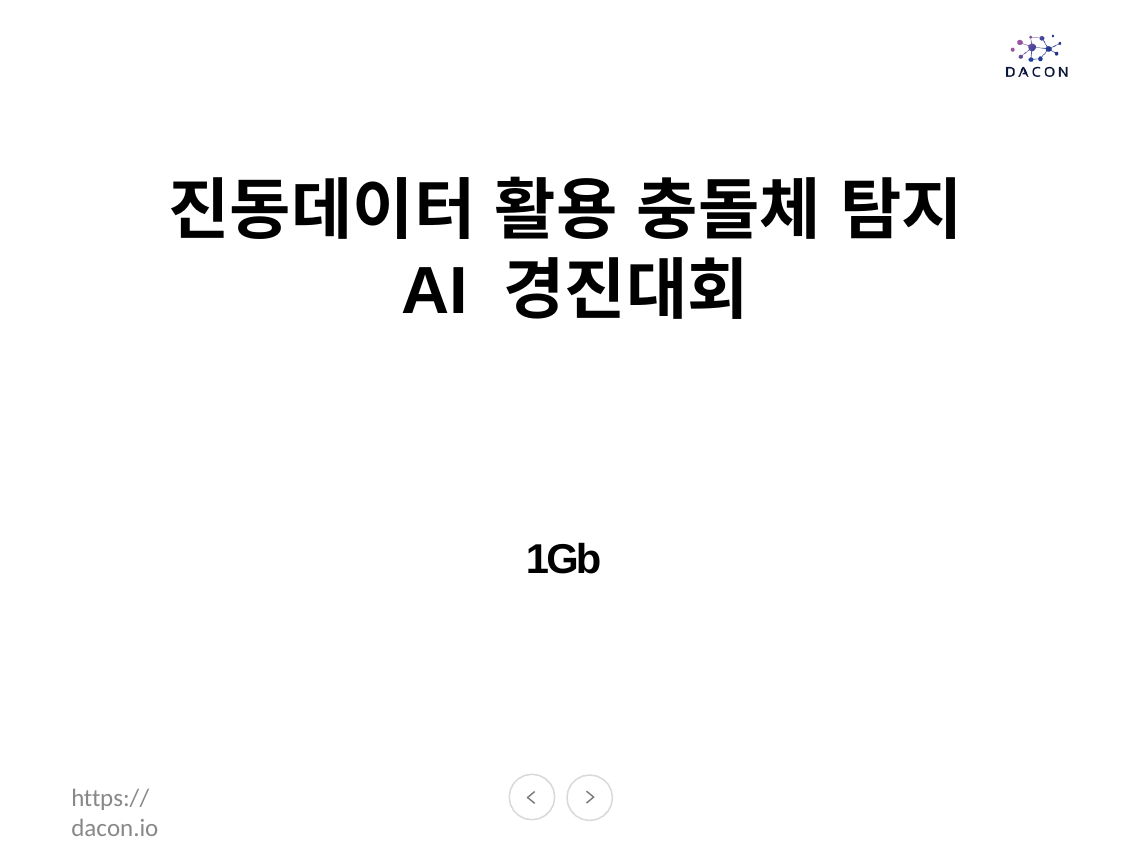

# 진동데이터 활용 충돌체 탐지 AI 경진대회
1Gb

https://dacon.io